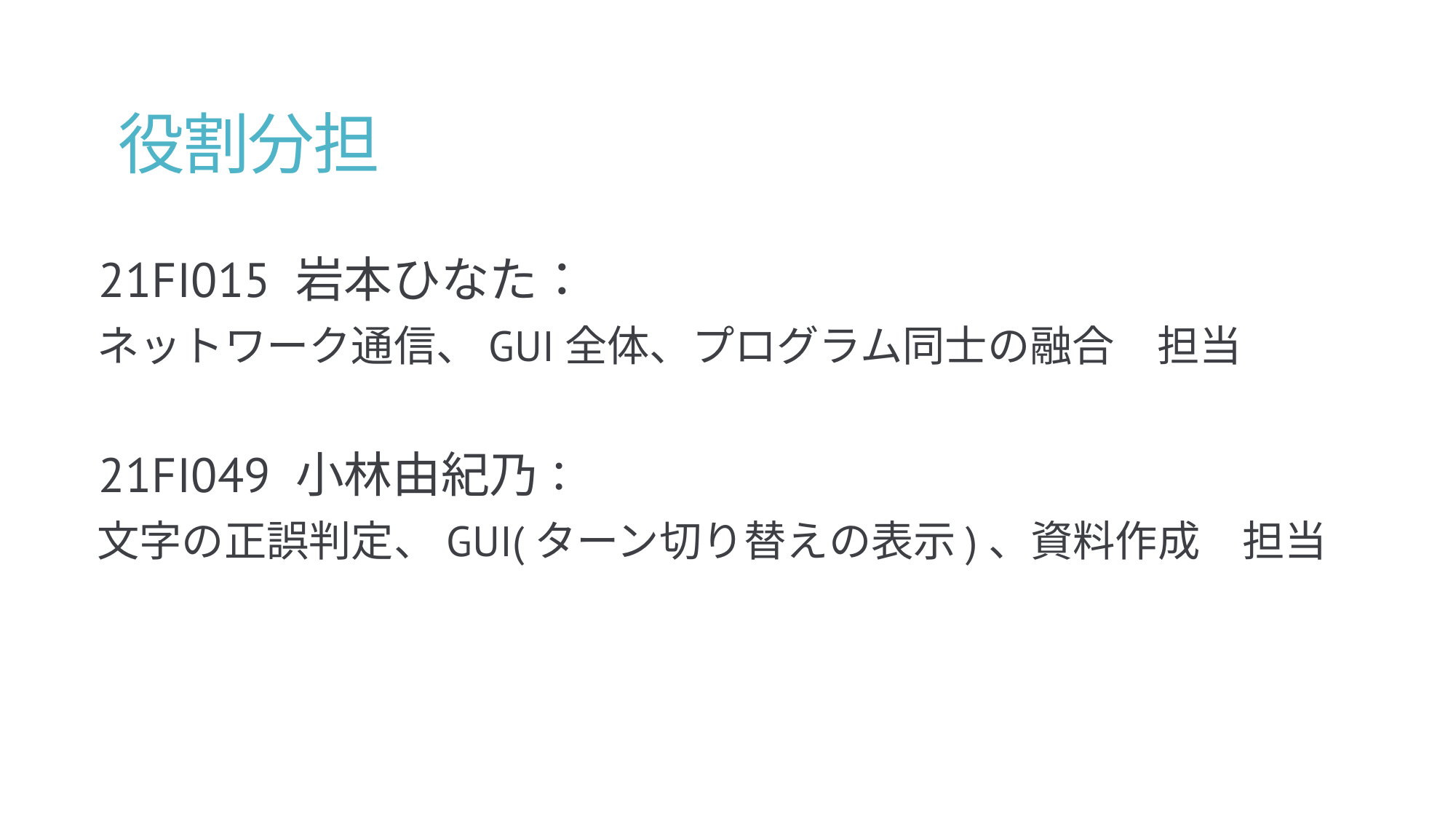

# 役割分担

21FI015 岩本ひなた：
ネットワーク通信、GUI全体、プログラム同士の融合　担当

21FI049 小林由紀乃：
文字の正誤判定、GUI(ターン切り替えの表示)、資料作成　担当